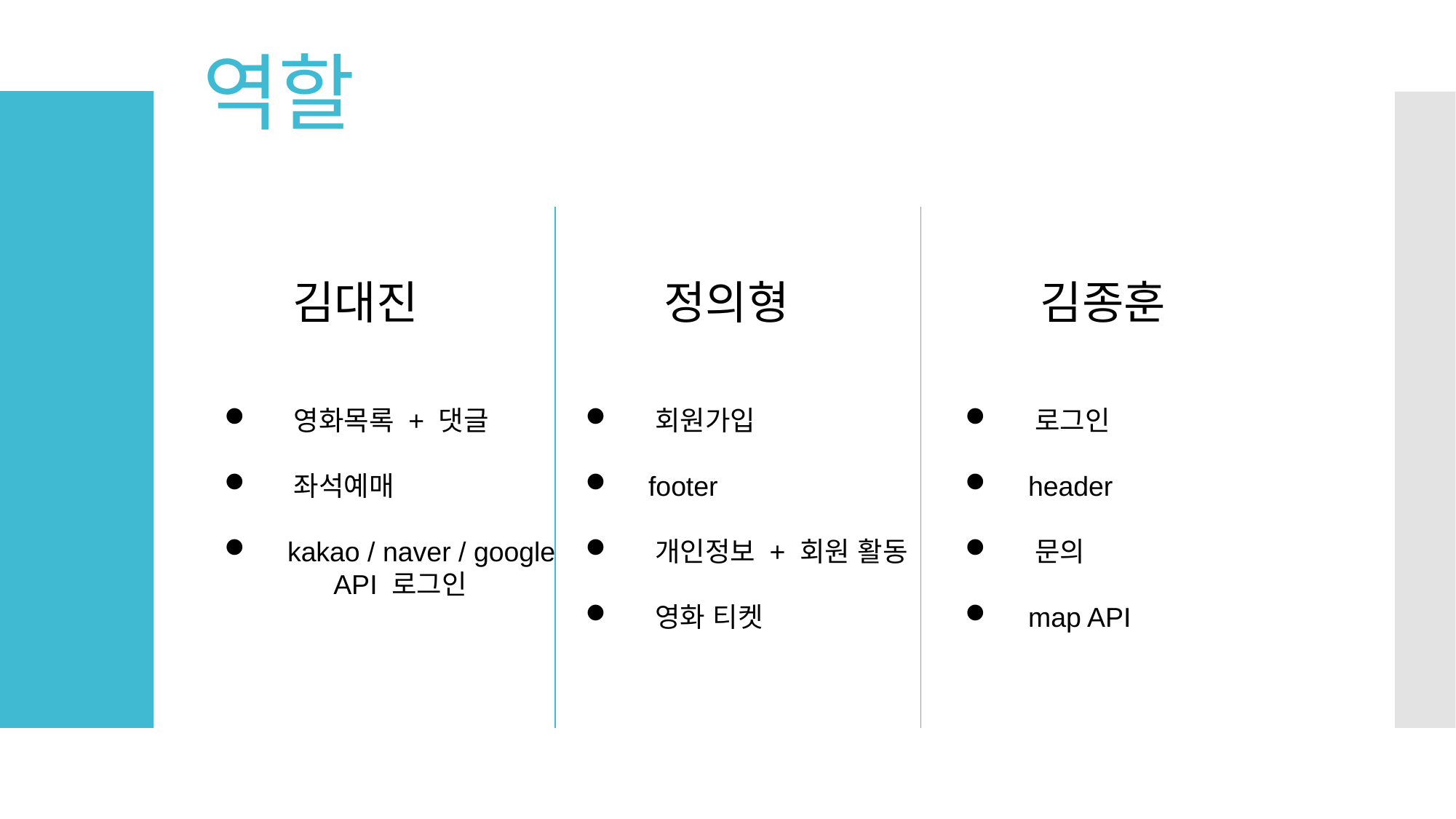

# 역할

김대진
정의형
김종훈
  영화목록 + 댓글

  좌석예매

  kakao / naver / google
	API 로그인
  회원가입

  footer

  개인정보 + 회원 활동

  영화 티켓
  로그인

  header

  문의

  map API